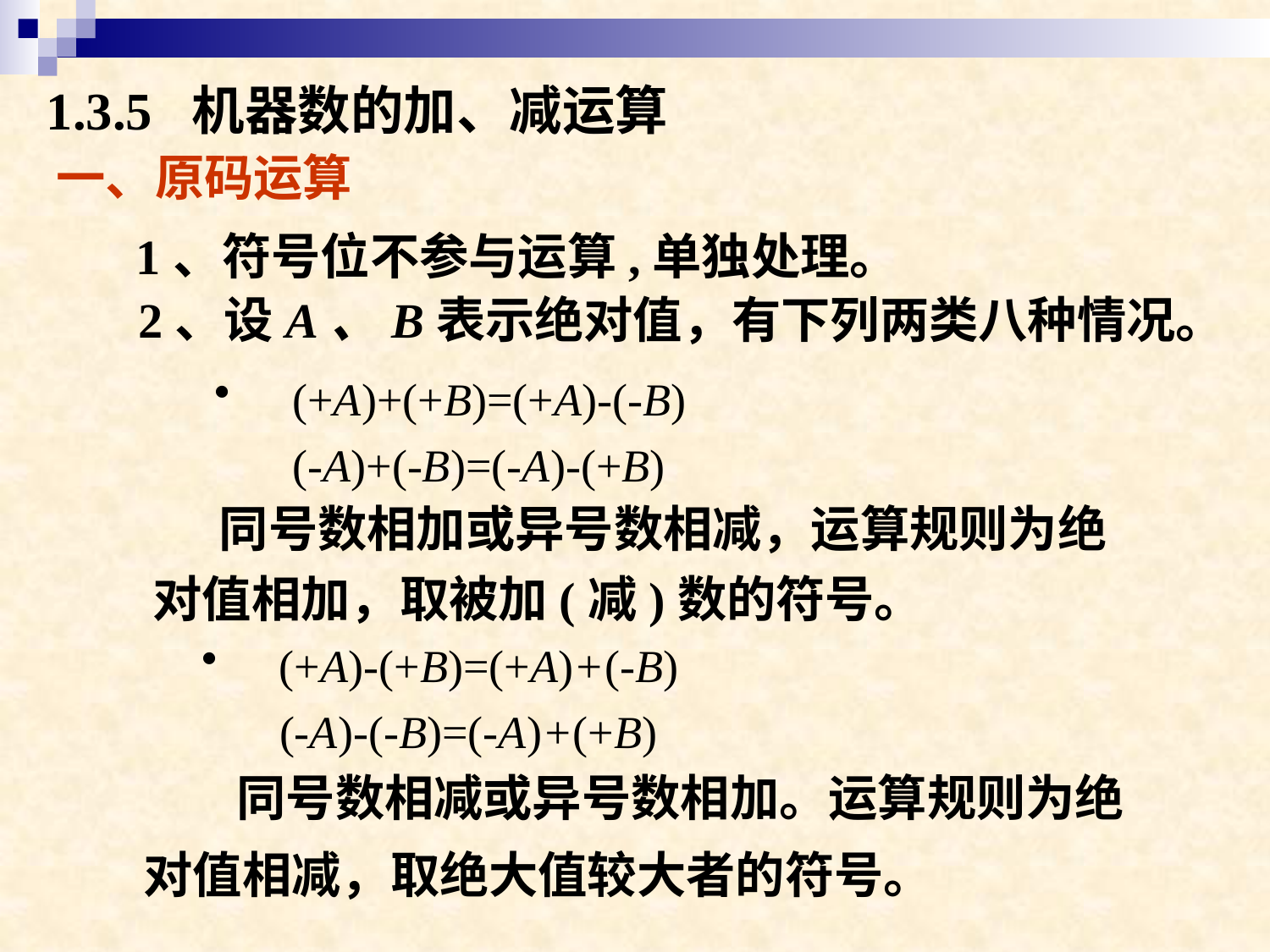

1.3.5  机器数的加、减运算
一、原码运算
1、符号位不参与运算,单独处理。
2、设A、B表示绝对值，有下列两类八种情况。
 (+A)+(+B)=(+A)-(-B)
 (-A)+(-B)=(-A)-(+B)
同号数相加或异号数相减，运算规则为绝对值相加，取被加(减)数的符号。
 (+A)-(+B)=(+A)+(-B)
 (-A)-(-B)=(-A)+(+B)
同号数相减或异号数相加。运算规则为绝对值相减，取绝大值较大者的符号。